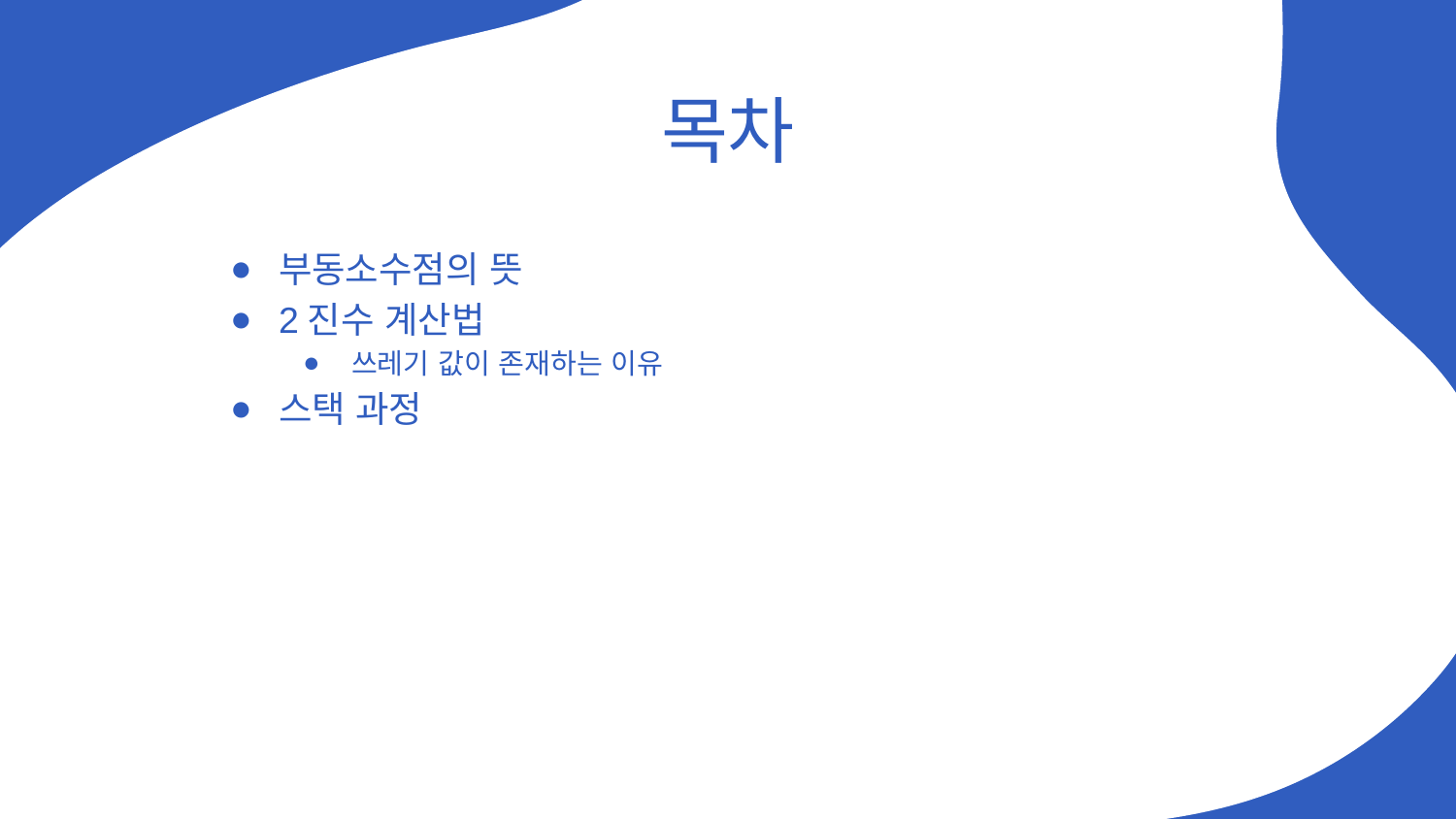

# 목차
부동소수점의 뜻
2진수 계산법
쓰레기 값이 존재하는 이유
스택 과정